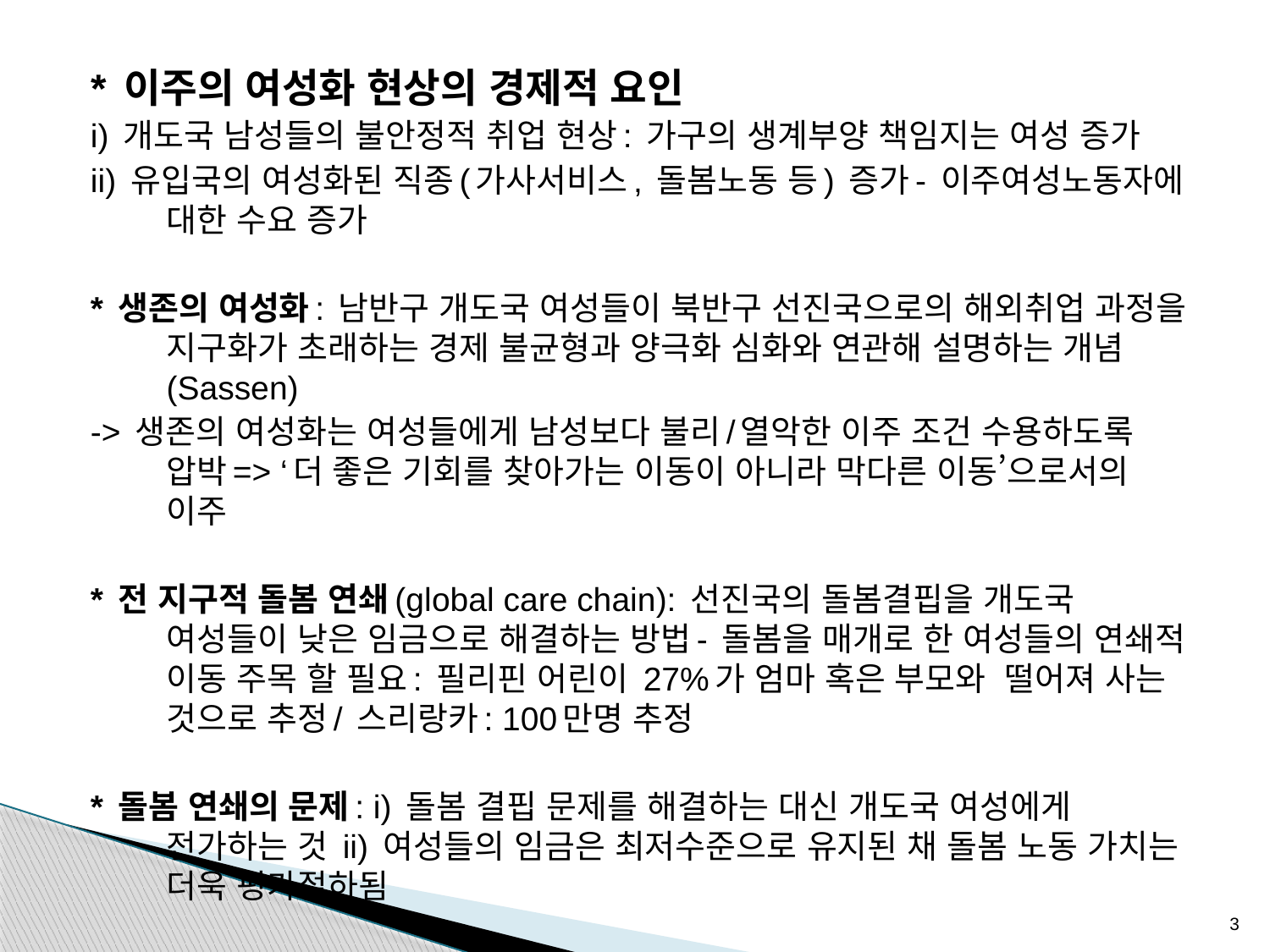

* 이주의 여성화 현상의 경제적 요인
i) 개도국 남성들의 불안정적 취업 현상: 가구의 생계부양 책임지는 여성 증가
ii) 유입국의 여성화된 직종(가사서비스, 돌봄노동 등) 증가- 이주여성노동자에 대한 수요 증가

* 생존의 여성화: 남반구 개도국 여성들이 북반구 선진국으로의 해외취업 과정을 지구화가 초래하는 경제 불균형과 양극화 심화와 연관해 설명하는 개념(Sassen)
-> 생존의 여성화는 여성들에게 남성보다 불리/열악한 이주 조건 수용하도록 압박=> ‘더 좋은 기회를 찾아가는 이동이 아니라 막다른 이동’으로서의 이주

* 전 지구적 돌봄 연쇄(global care chain): 선진국의 돌봄결핍을 개도국 여성들이 낮은 임금으로 해결하는 방법- 돌봄을 매개로 한 여성들의 연쇄적 이동 주목 할 필요: 필리핀 어린이 27%가 엄마 혹은 부모와  떨어져 사는 것으로 추정/ 스리랑카: 100만명 추정

* 돌봄 연쇄의 문제: i) 돌봄 결핍 문제를 해결하는 대신 개도국 여성에게 전가하는 것 ii) 여성들의 임금은 최저수준으로 유지된 채 돌봄 노동 가치는 더욱 평가절하됨

3